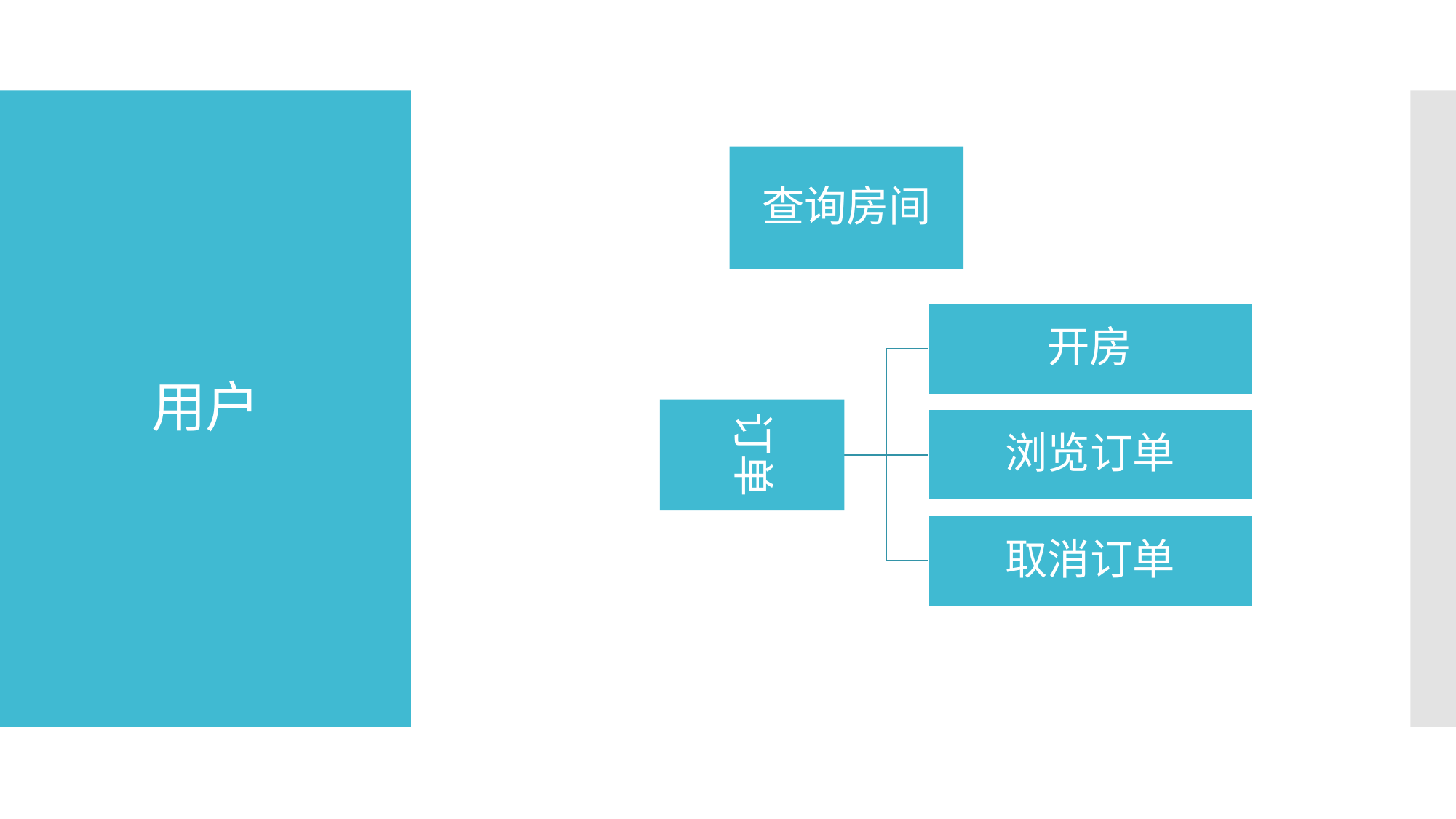

# 用户

查询房间

订单
开房
浏览订单
取消订单